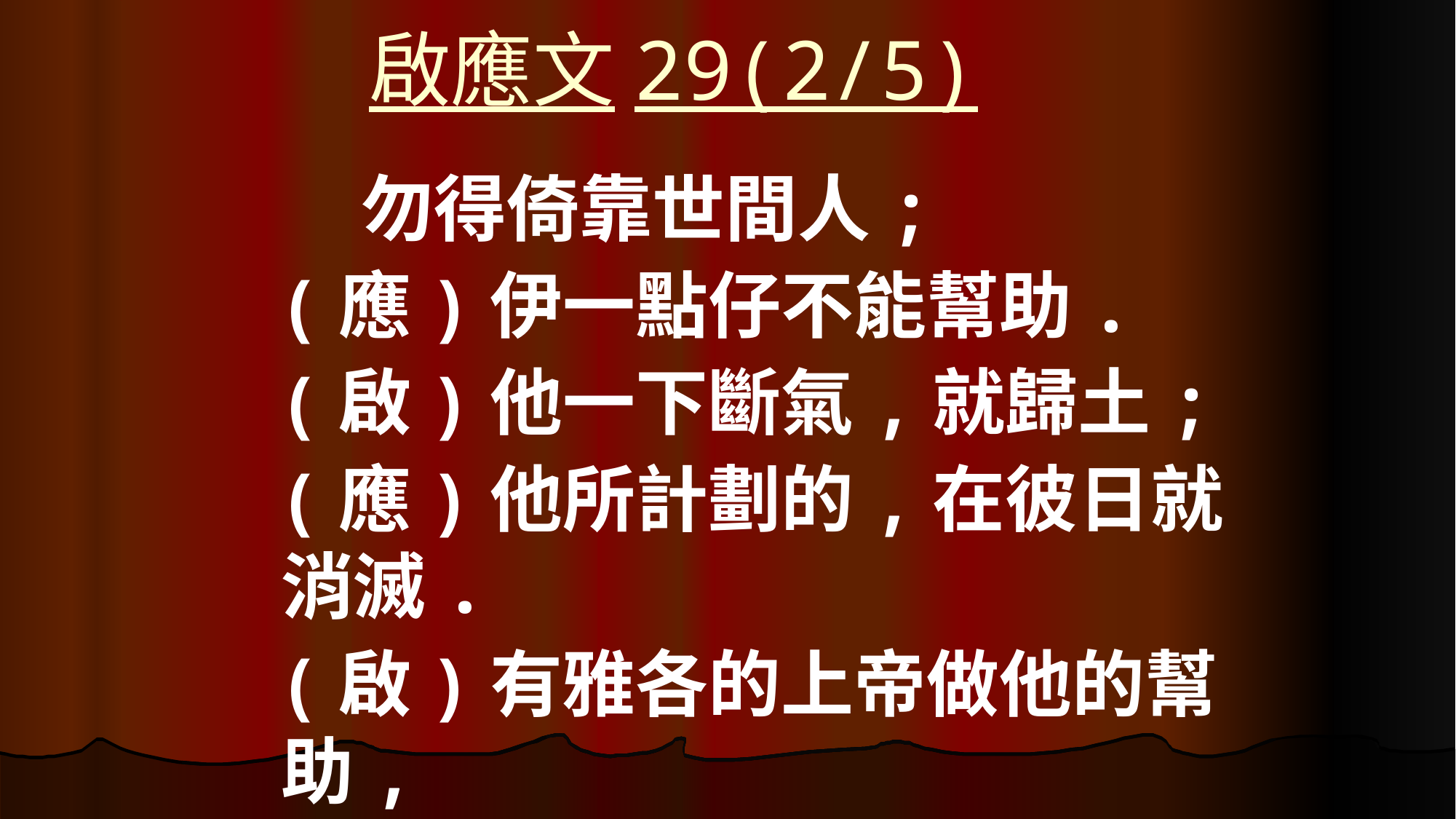

# 啟應文29(2/5)
    勿得倚靠世間人;
(應)伊一點仔不能幫助.
(啟)他一下斷氣,就歸土;
(應)他所計劃的,在彼日就消滅.
(啟)有雅各的上帝做他的幫助,
(應)仰望他的上帝耶和華者,